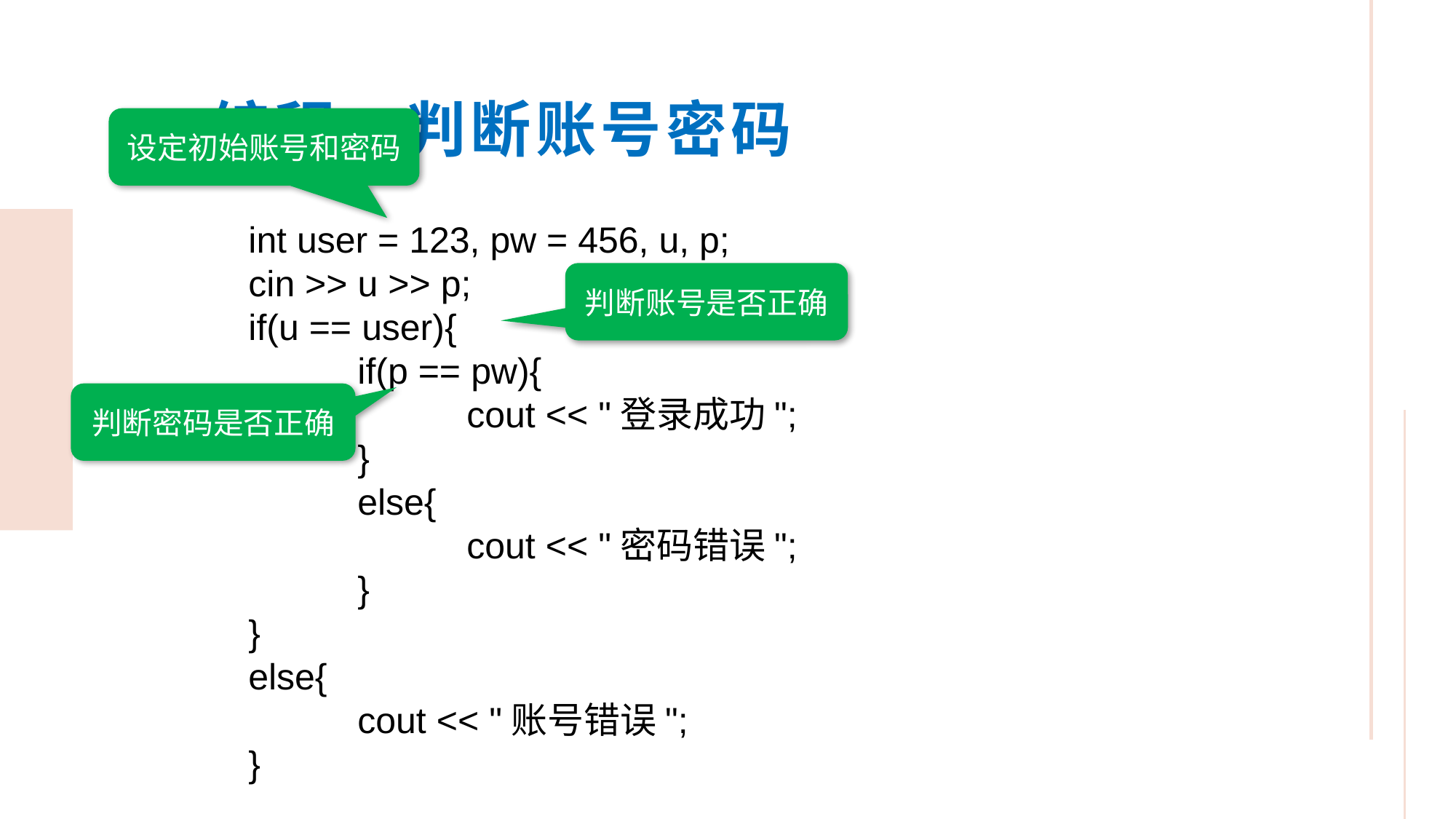

编程：判断账号密码
设定初始账号和密码
int user = 123, pw = 456, u, p;
cin >> u >> p;
if(u == user){
	if(p == pw){
		cout << "登录成功";
	}
	else{
		cout << "密码错误";
	}
}
else{
	cout << "账号错误";
}
判断账号是否正确
判断密码是否正确